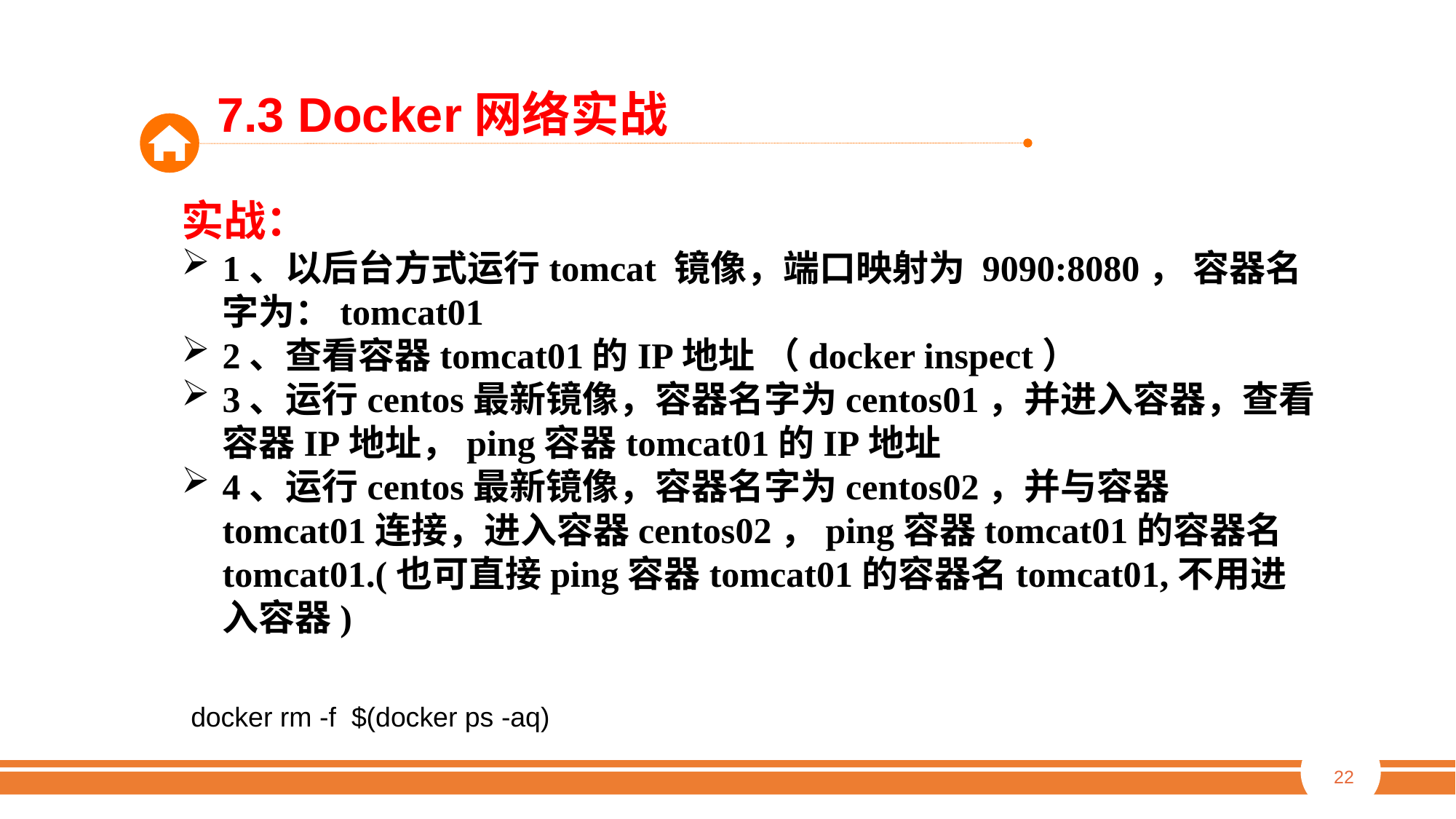

7.3 Docker网络实战
实战：
1、以后台方式运行tomcat 镜像，端口映射为 9090:8080， 容器名字为：tomcat01
2、查看容器tomcat01的IP地址 （docker inspect）
3、运行centos最新镜像，容器名字为centos01，并进入容器，查看容器IP地址，ping容器tomcat01的IP地址
4、运行centos最新镜像，容器名字为centos02，并与容器tomcat01连接，进入容器centos02，ping容器tomcat01的容器名tomcat01.(也可直接ping容器tomcat01的容器名tomcat01,不用进入容器)

docker rm -f  $(docker ps -aq)
22